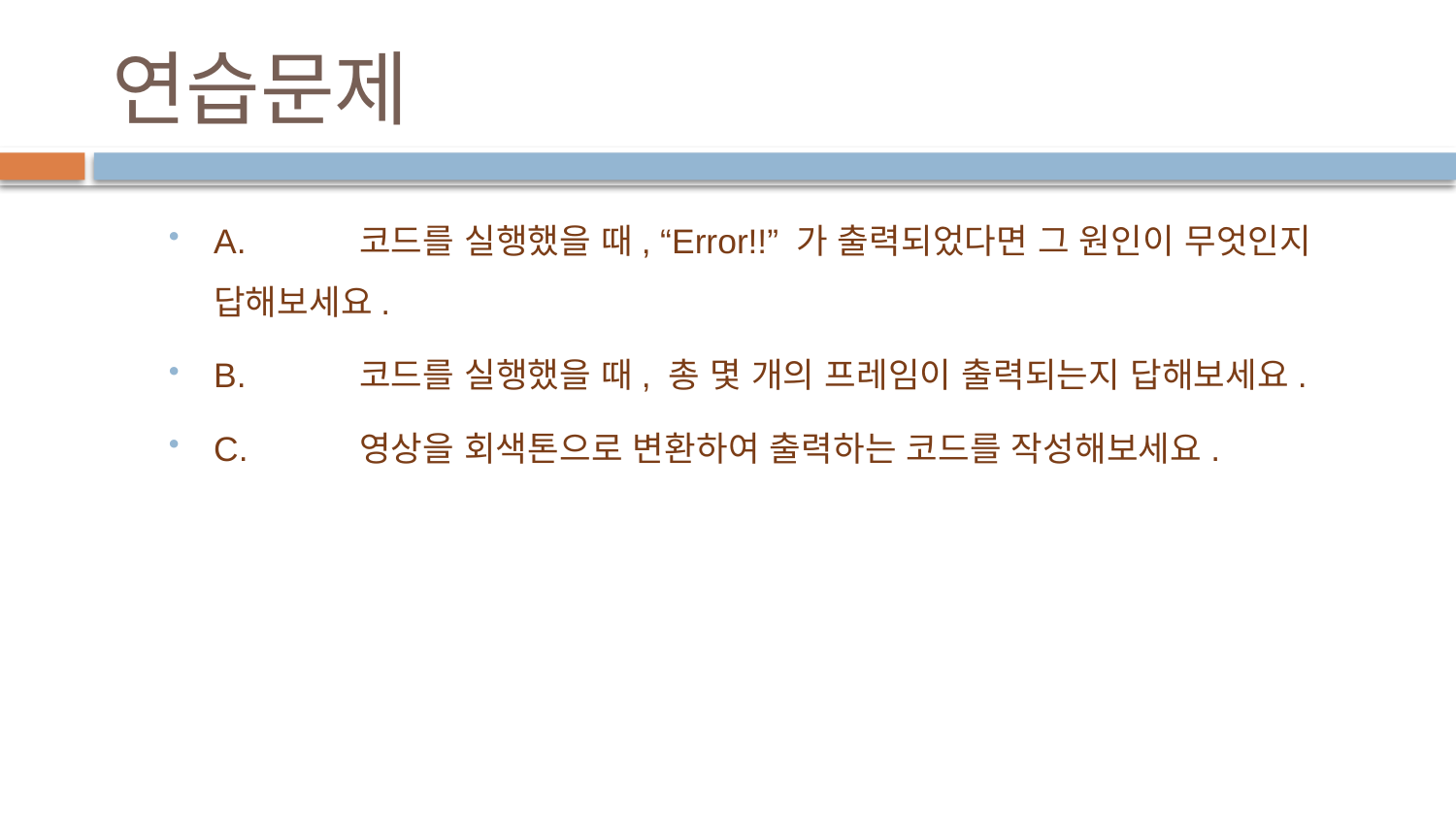

# 연습문제
A.	코드를 실행했을 때, “Error!!” 가 출력되었다면 그 원인이 무엇인지 답해보세요.
B.	코드를 실행했을 때, 총 몇 개의 프레임이 출력되는지 답해보세요.
C.	영상을 회색톤으로 변환하여 출력하는 코드를 작성해보세요.